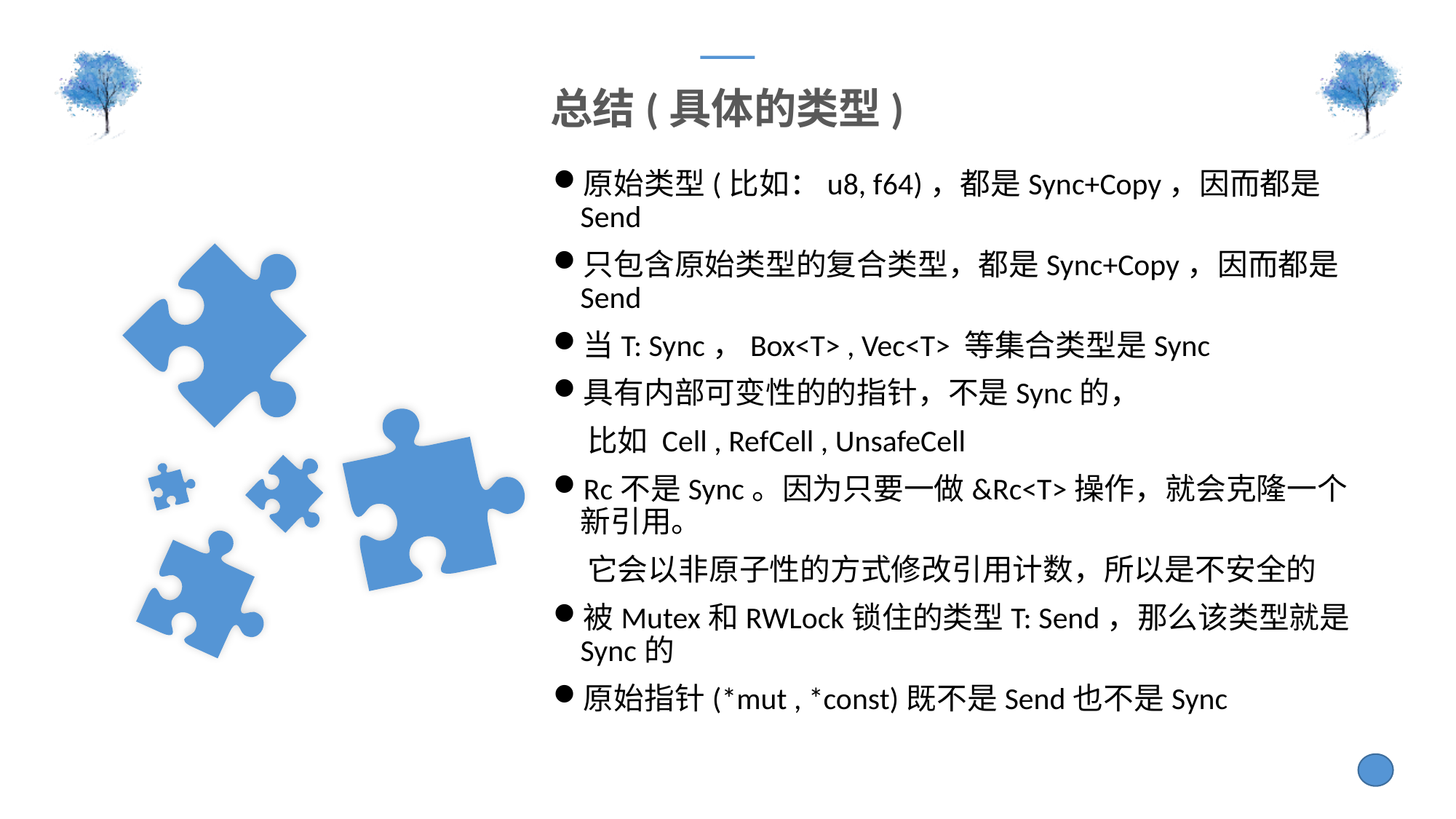

总结(具体的类型)
原始类型(比如：u8, f64)，都是Sync+Copy，因而都是Send
只包含原始类型的复合类型，都是Sync+Copy，因而都是Send
当T: Sync，Box<T> , Vec<T> 等集合类型是Sync
具有内部可变性的的指针，不是Sync的，
    比如 Cell , RefCell , UnsafeCell
Rc不是Sync。因为只要一做&Rc<T>操作，就会克隆一个新引用。
    它会以非原子性的方式修改引用计数，所以是不安全的
被Mutex和RWLock锁住的类型T: Send，那么该类型就是Sync的
原始指针(*mut , *const)既不是Send也不是Sync